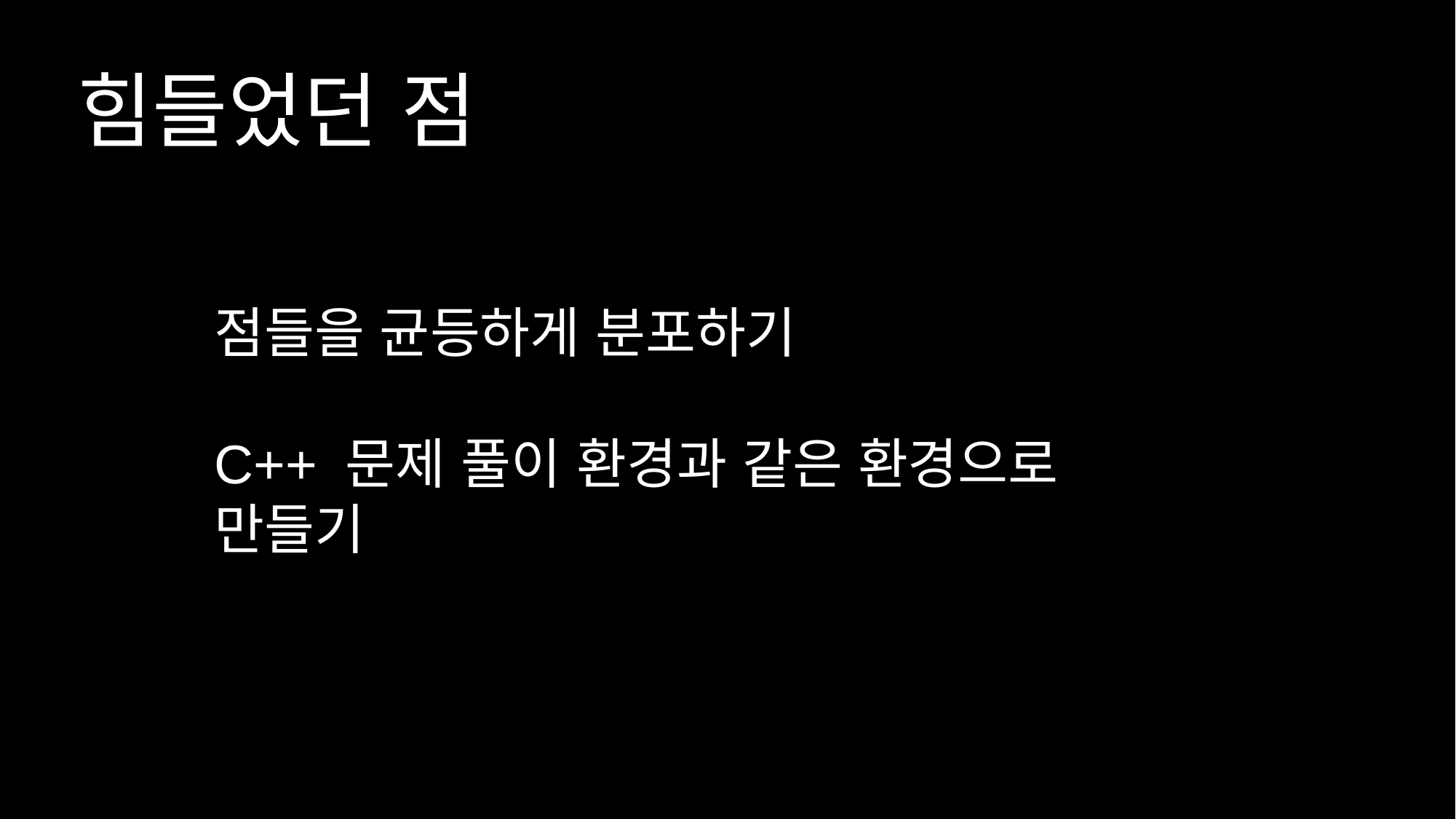

힘들었던 점
점들을 균등하게 분포하기

C++ 문제 풀이 환경과 같은 환경으로 만들기